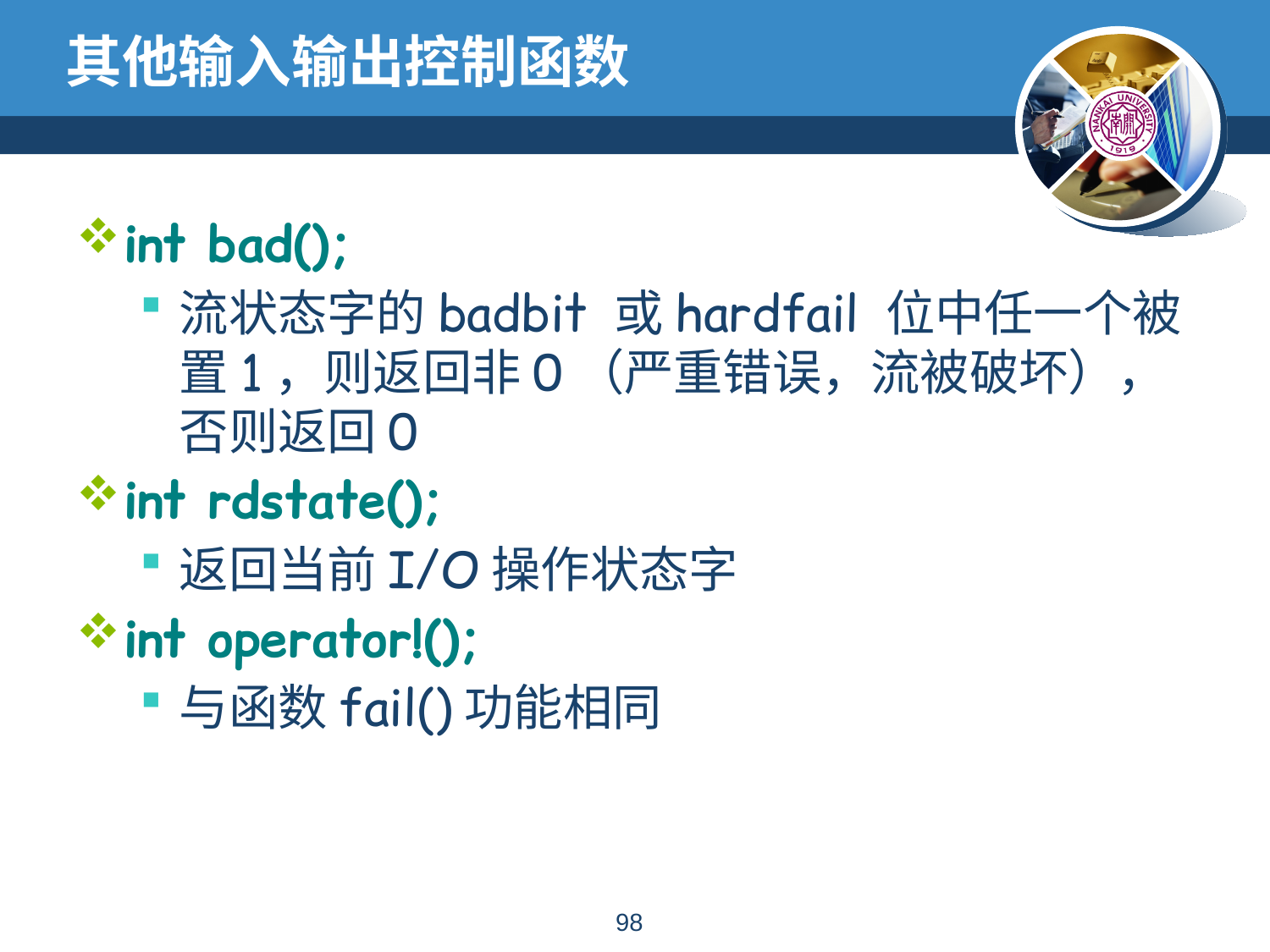

# 其他输入输出控制函数
int bad();
流状态字的badbit 或hardfail 位中任一个被置1，则返回非0（严重错误，流被破坏），否则返回0
int rdstate();
返回当前I/O操作状态字
int operator!();
与函数fail()功能相同
98